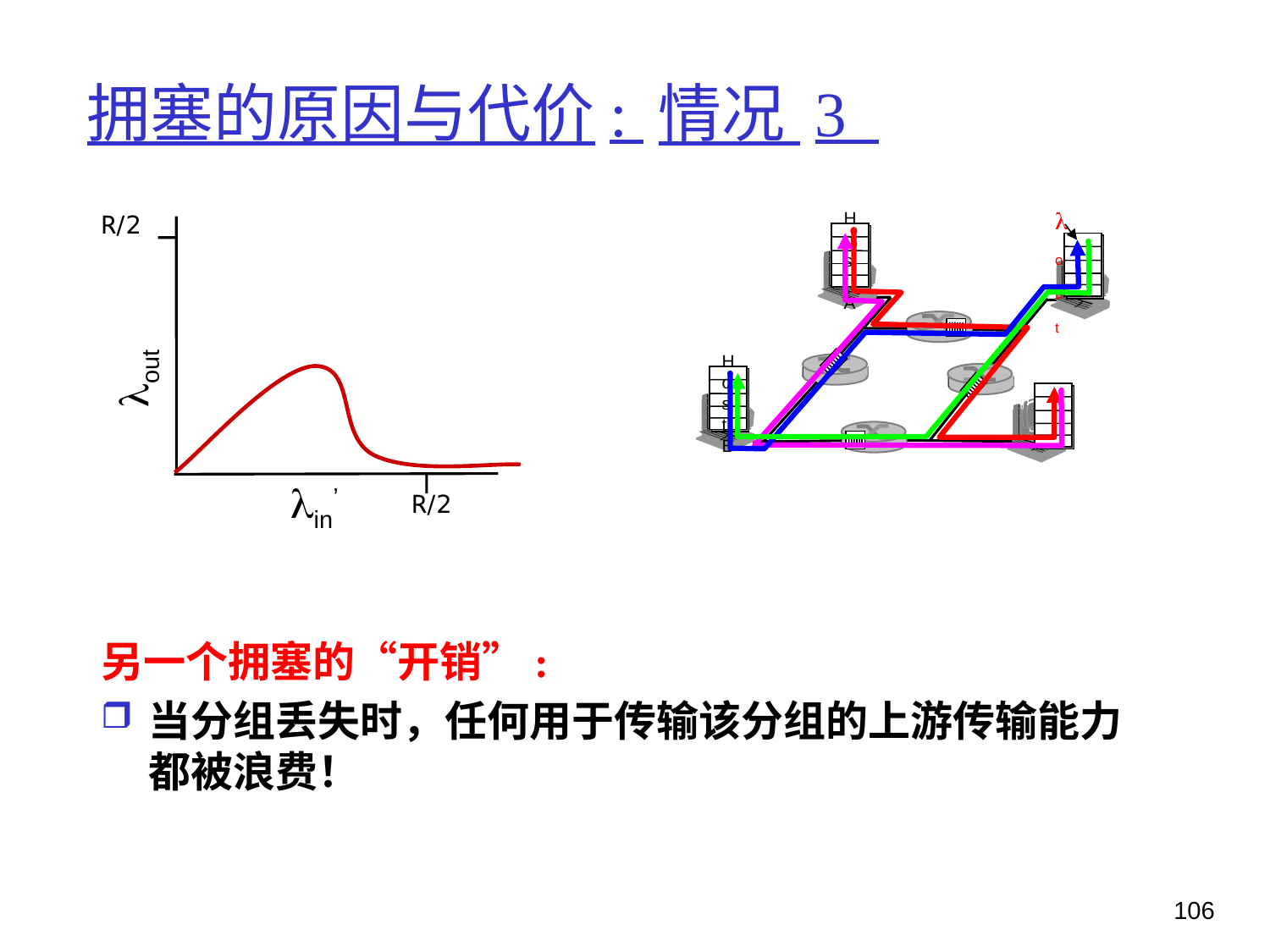

# 拥塞的原因与代价: 情况 3
λout
Host A

R/2

λout
Host B

λin’

R/2
另一个拥塞的“开销”:
当分组丢失时，任何用于传输该分组的上游传输能力都被浪费！

106